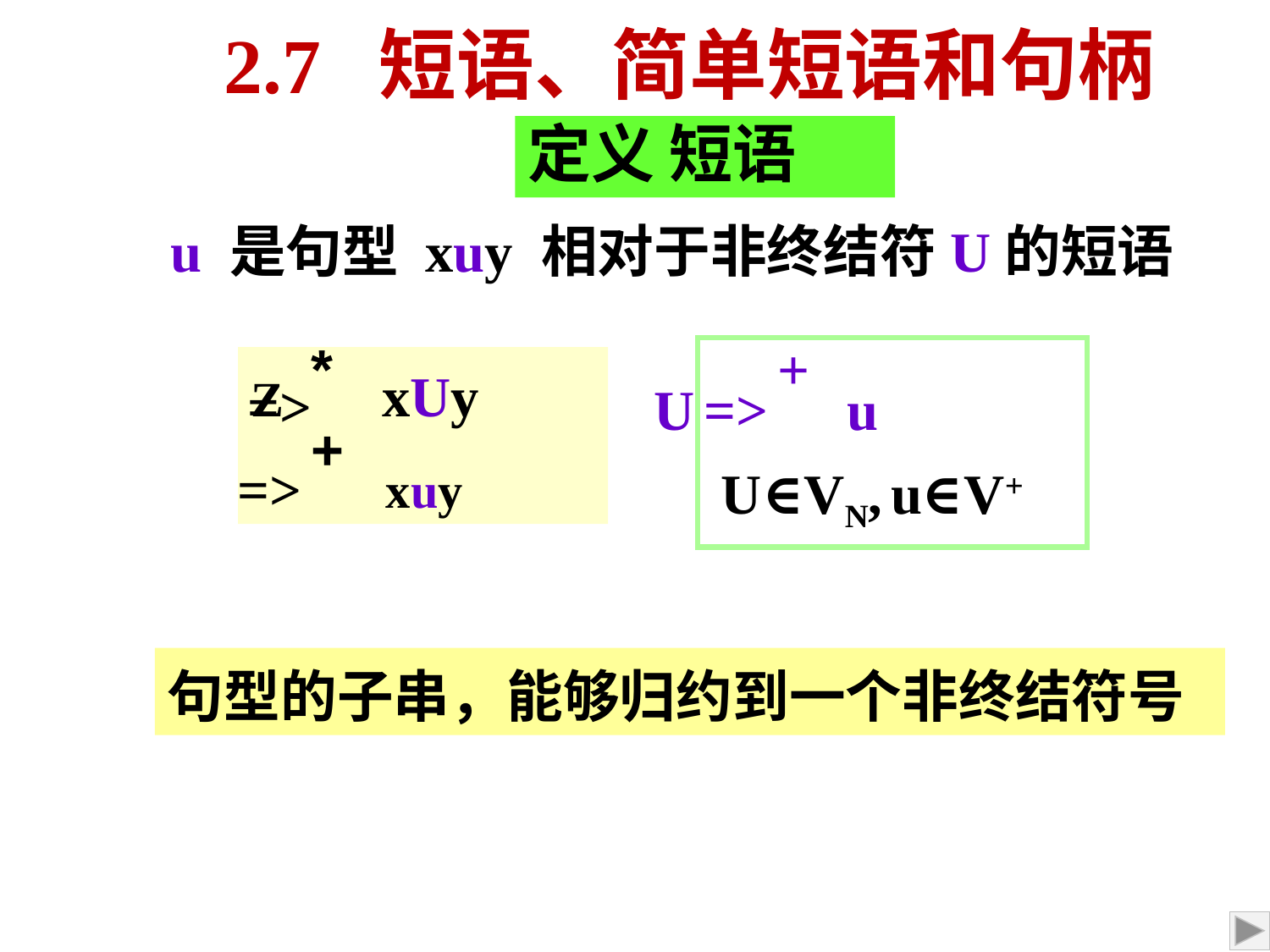

2.7  短语、简单短语和句柄
P21
定义 短语
u 是句型 xuy 相对于非终结符U的短语

*
=>
+
=>
U
u

Z        xUy
           xuy
+
=>
 U∈VN, u∈V+
句型的子串，能够归约到一个非终结符号